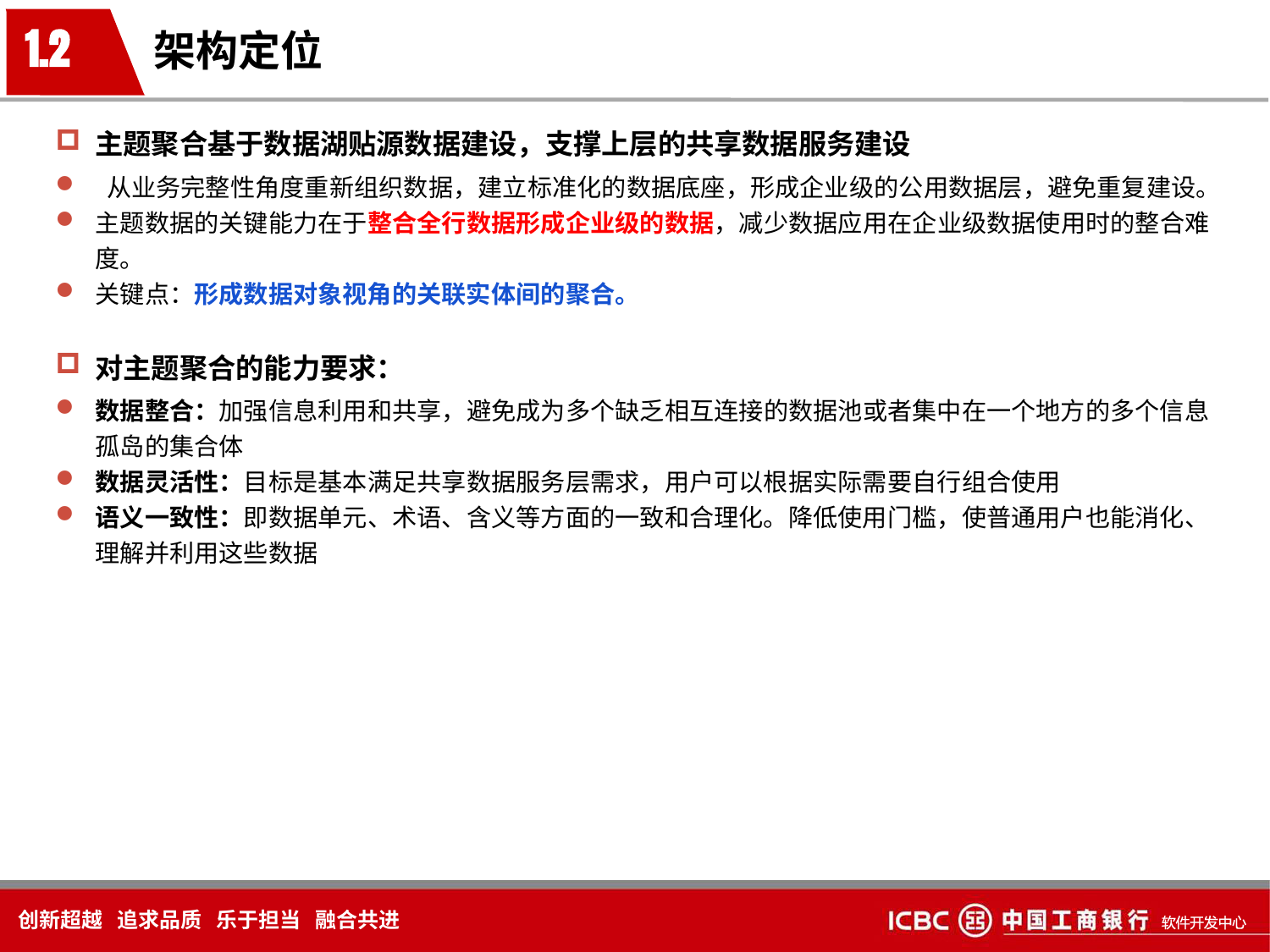

1.2
架构定位
主题聚合基于数据湖贴源数据建设，支撑上层的共享数据服务建设
 从业务完整性角度重新组织数据，建立标准化的数据底座，形成企业级的公用数据层，避免重复建设。
主题数据的关键能力在于整合全行数据形成企业级的数据，减少数据应用在企业级数据使用时的整合难度。
关键点：形成数据对象视角的关联实体间的聚合。

对主题聚合的能力要求：
数据整合：加强信息利用和共享，避免成为多个缺乏相互连接的数据池或者集中在一个地方的多个信息孤岛的集合体
数据灵活性：目标是基本满足共享数据服务层需求，用户可以根据实际需要自行组合使用
语义一致性：即数据单元、术语、含义等方面的一致和合理化。降低使用门槛，使普通用户也能消化、理解并利用这些数据